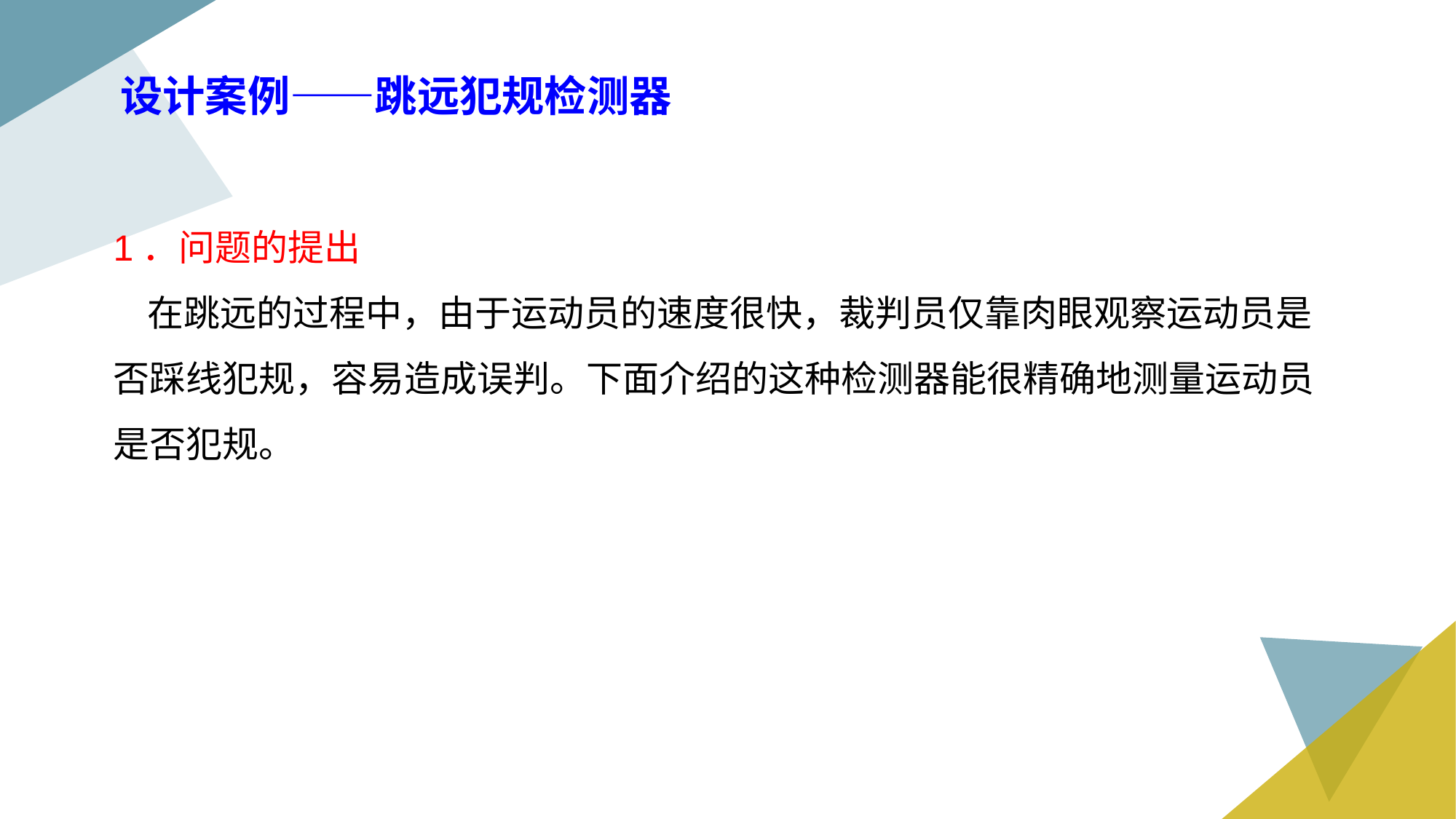

设计案例——跳远犯规检测器
1．问题的提出
    在跳远的过程中，由于运动员的速度很快，裁判员仅靠肉眼观察运动员是否踩线犯规，容易造成误判。下面介绍的这种检测器能很精确地测量运动员是否犯规。